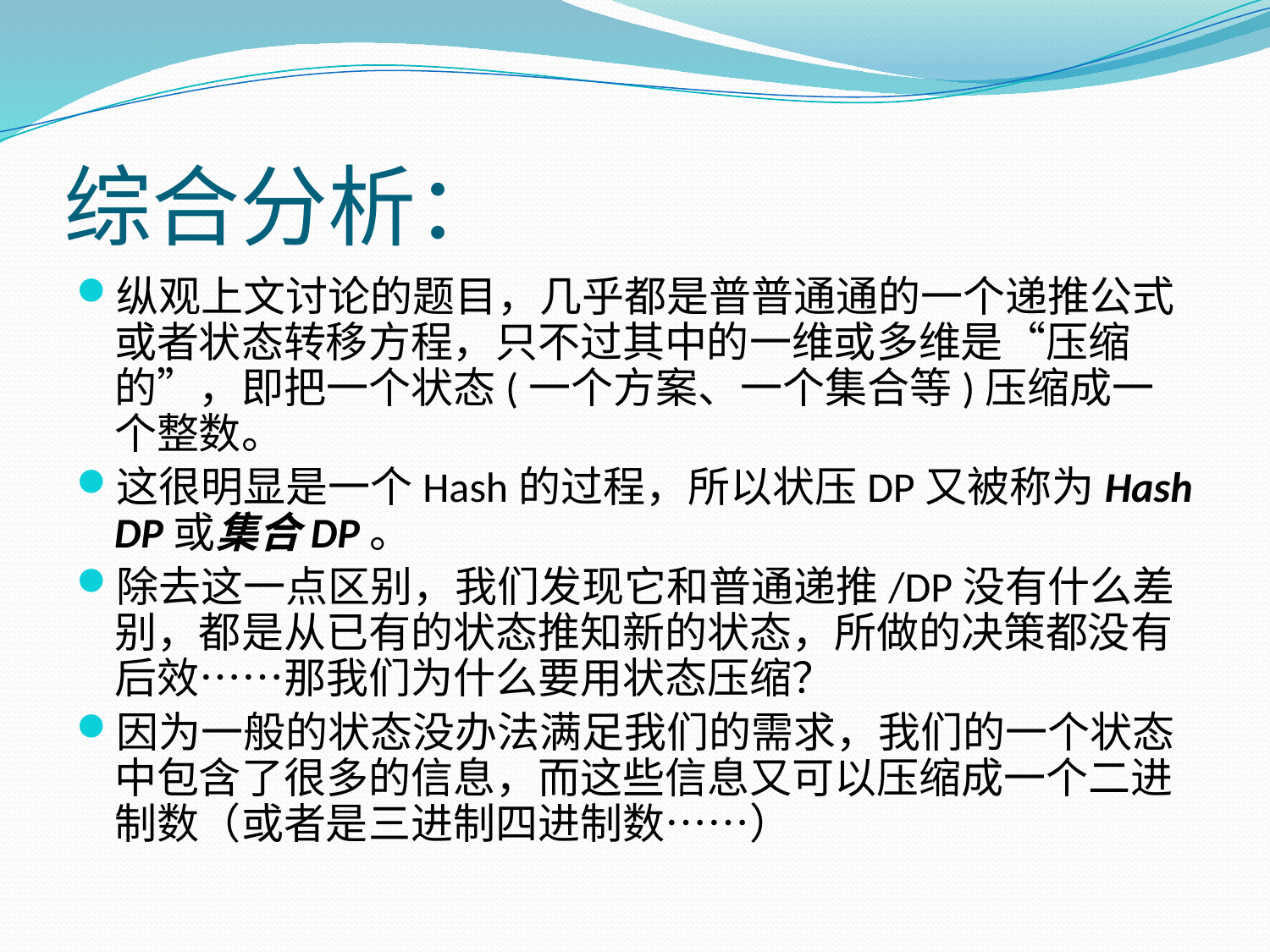

# 综合分析：
纵观上文讨论的题目，几乎都是普普通通的一个递推公式或者状态转移方程，只不过其中的一维或多维是“压缩的”，即把一个状态(一个方案、一个集合等)压缩成一个整数。
这很明显是一个Hash的过程，所以状压DP又被称为Hash DP或集合DP。
除去这一点区别，我们发现它和普通递推/DP没有什么差别，都是从已有的状态推知新的状态，所做的决策都没有后效……那我们为什么要用状态压缩？
因为一般的状态没办法满足我们的需求，我们的一个状态中包含了很多的信息，而这些信息又可以压缩成一个二进制数（或者是三进制四进制数……）